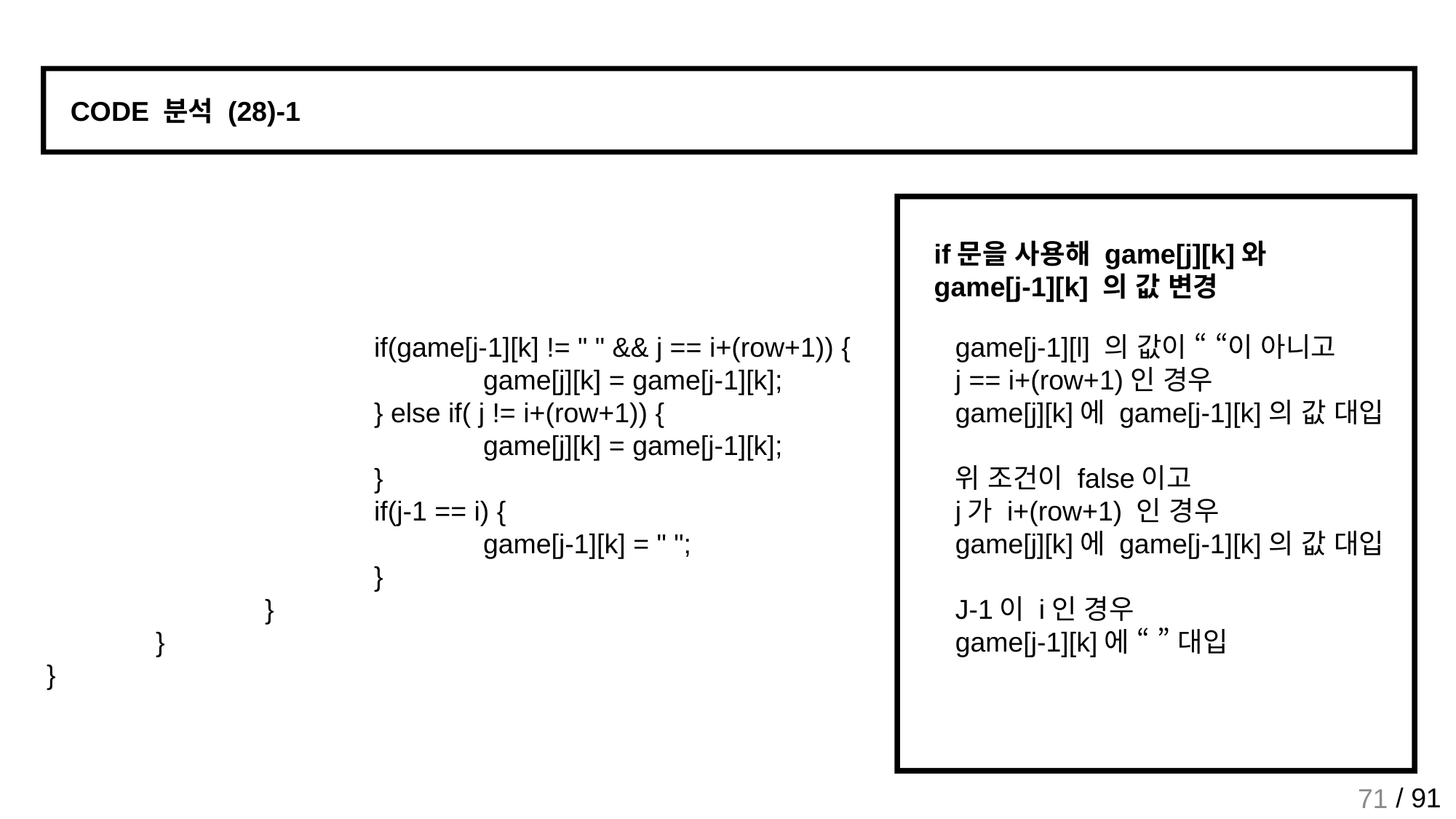

CODE 분석 (28)-1

if문을 사용해 game[j][k]와
game[j-1][k] 의 값 변경
					if(game[j-1][k] != " " && j == i+(row+1)) {
						game[j][k] = game[j-1][k];
					} else if( j != i+(row+1)) {
						game[j][k] = game[j-1][k];
					}
					if(j-1 == i) {
						game[j-1][k] = " ";
					}
				}
			}
		}
game[j-1][l] 의 값이 “ “이 아니고
j == i+(row+1)인 경우
game[j][k]에 game[j-1][k]의 값 대입

위 조건이 false이고
j가 i+(row+1) 인 경우
game[j][k]에 game[j-1][k]의 값 대입

J-1이 i인 경우
game[j-1][k]에 “ ” 대입
71